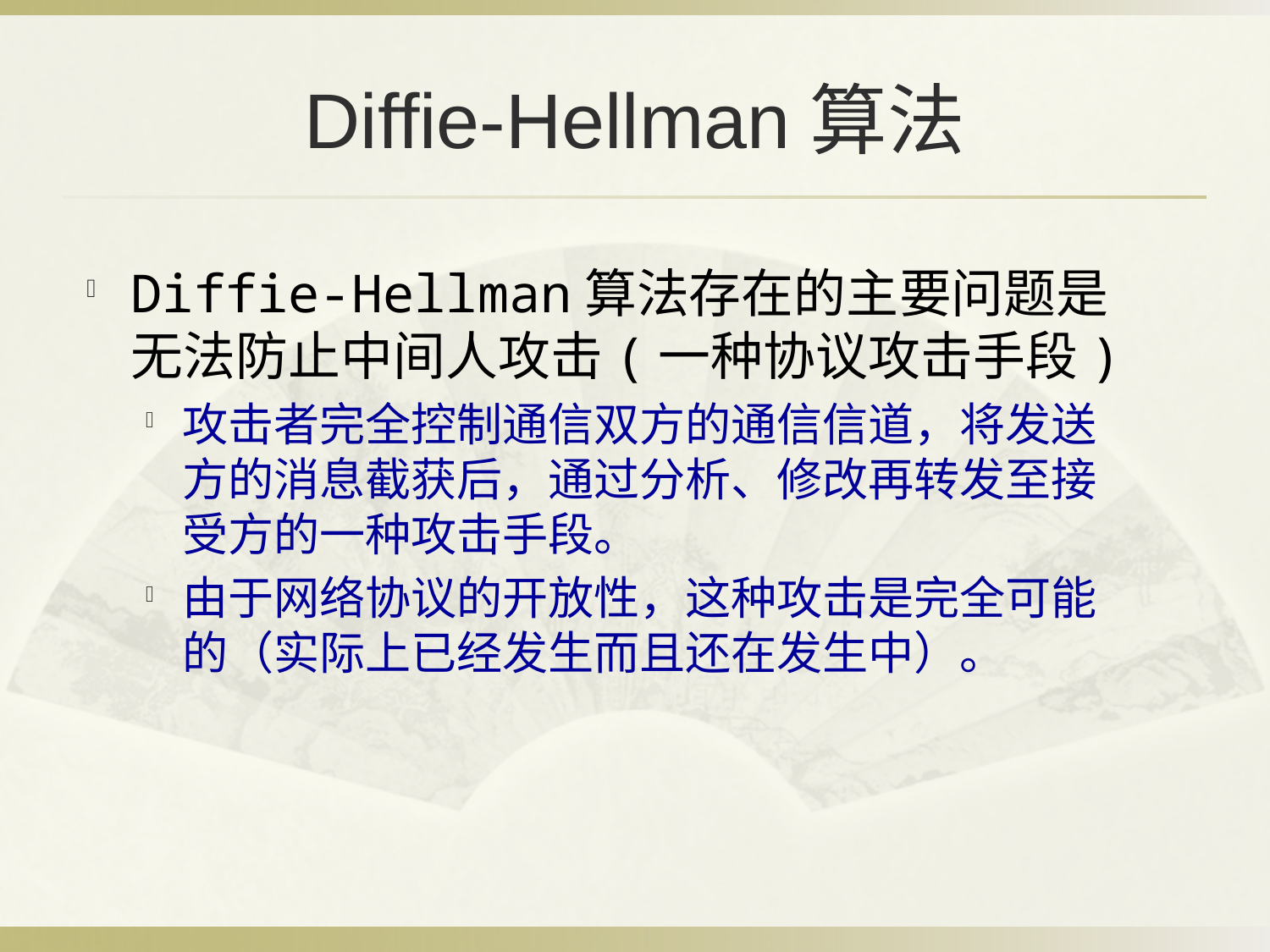

# Diffie-Hellman算法
Diffie-Hellman算法存在的主要问题是无法防止中间人攻击(一种协议攻击手段)
攻击者完全控制通信双方的通信信道，将发送方的消息截获后，通过分析、修改再转发至接受方的一种攻击手段。
由于网络协议的开放性，这种攻击是完全可能的（实际上已经发生而且还在发生中）。